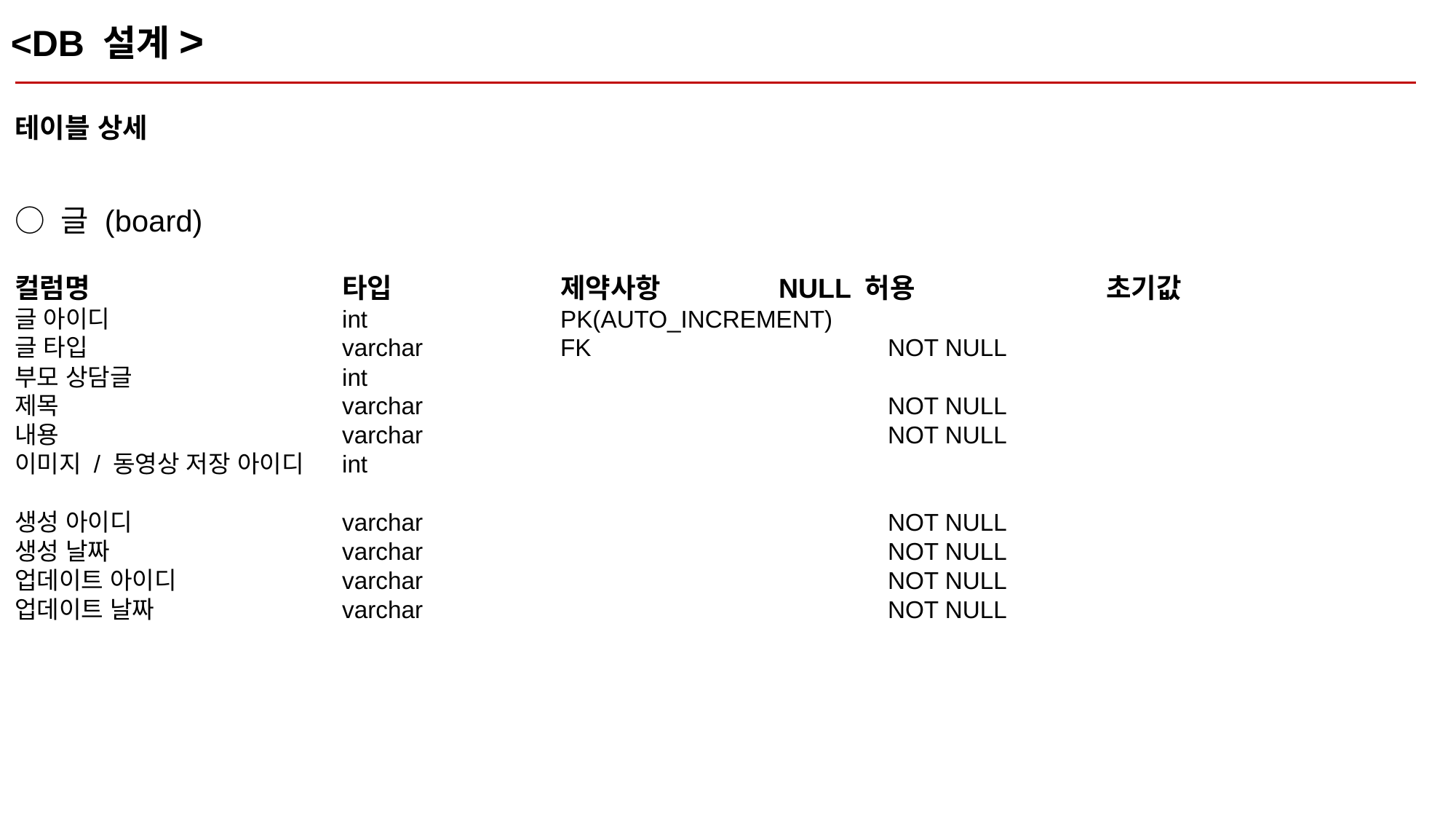

<DB 설계>
테이블 상세

○ 글 (board)

컬럼명			타입		제약사항		NULL 허용		초기값
글 아이디			int		PK(AUTO_INCREMENT)
글 타입			varchar		FK			NOT NULL
부모 상담글		int
제목			varchar					NOT NULL
내용			varchar					NOT NULL
이미지 / 동영상 저장 아이디	int

생성 아이디		varchar					NOT NULL
생성 날짜			varchar					NOT NULL
업데이트 아이디		varchar					NOT NULL
업데이트 날짜		varchar					NOT NULL